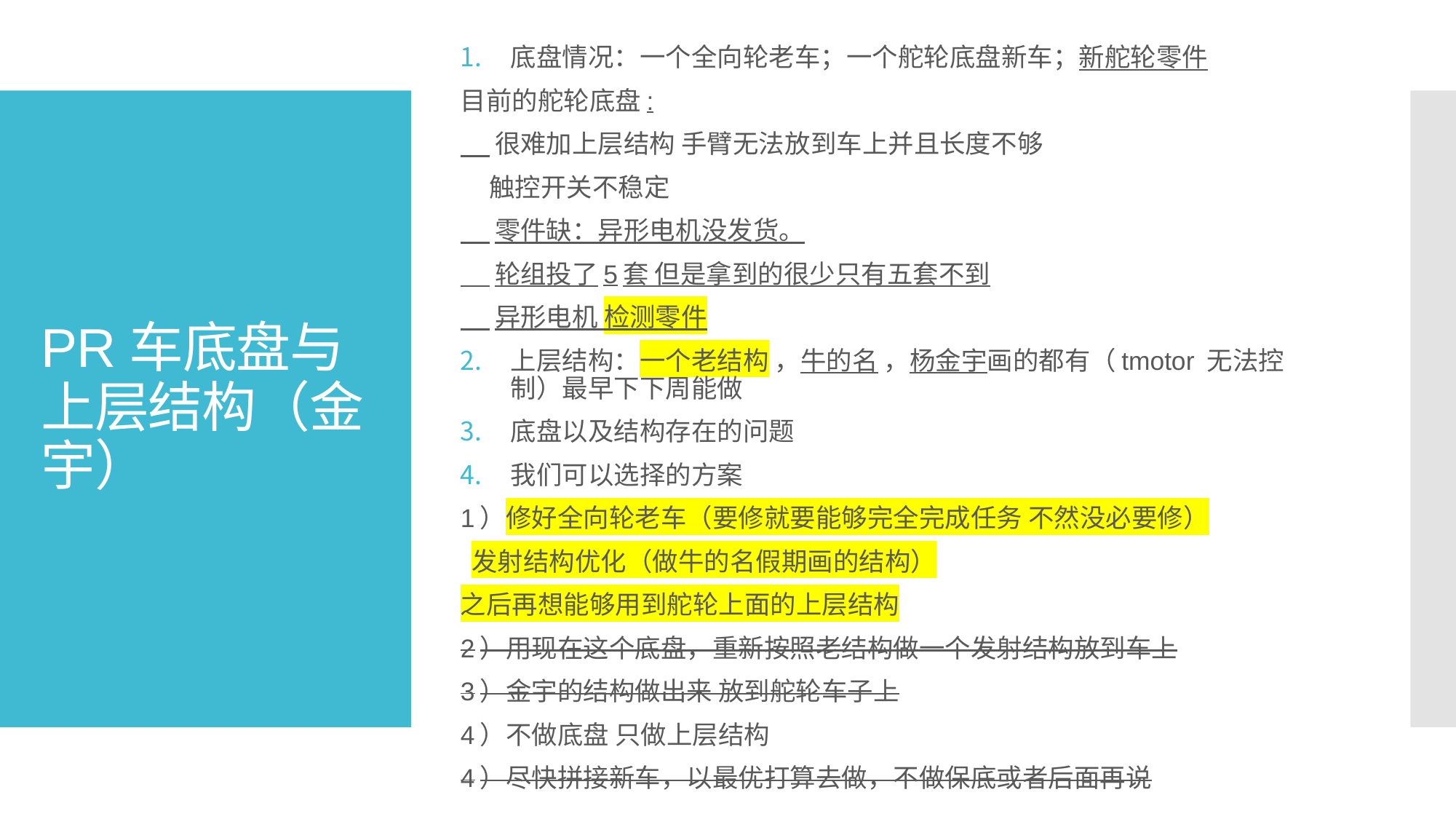

底盘情况：一个全向轮老车；一个舵轮底盘新车；新舵轮零件
目前的舵轮底盘:
     很难加上层结构 手臂无法放到车上并且长度不够
    触控开关不稳定
     零件缺：异形电机没发货。
     轮组投了5套 但是拿到的很少只有五套不到
     异形电机 检测零件
上层结构：一个老结构 ，牛的名 ，杨金宇画的都有（tmotor 无法控制）最早下下周能做
底盘以及结构存在的问题
我们可以选择的方案
1）修好全向轮老车（要修就要能够完全完成任务 不然没必要修）
 发射结构优化（做牛的名假期画的结构）
之后再想能够用到舵轮上面的上层结构
2）用现在这个底盘，重新按照老结构做一个发射结构放到车上
3）金宇的结构做出来 放到舵轮车子上
4）不做底盘 只做上层结构
4）尽快拼接新车，以最优打算去做，不做保底或者后面再说

# PR车底盘与上层结构（金宇）